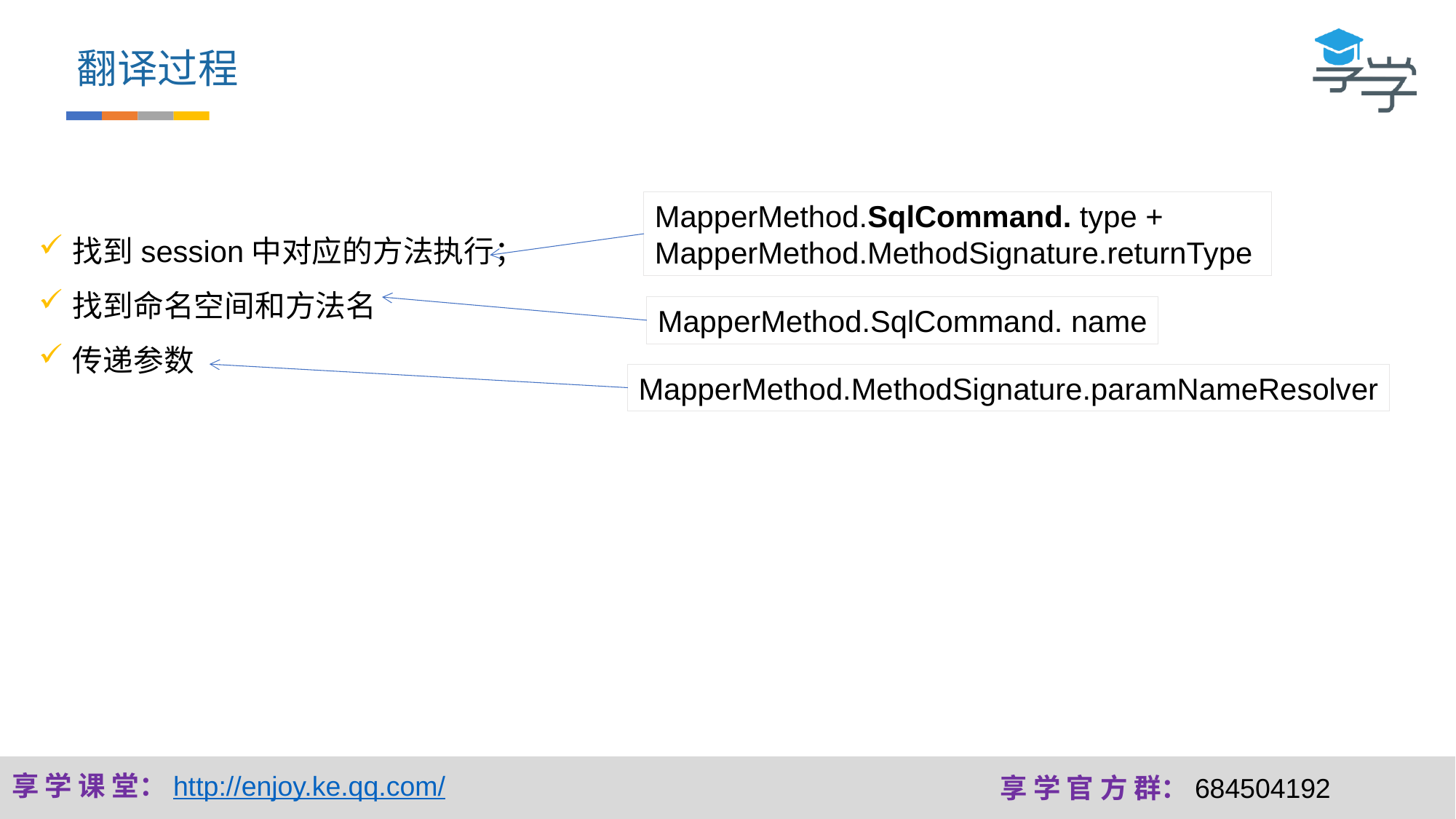

翻译过程

MapperMethod.SqlCommand. type +
MapperMethod.MethodSignature.returnType
找到session中对应的方法执行；
找到命名空间和方法名
传递参数
MapperMethod.SqlCommand. name
MapperMethod.MethodSignature.paramNameResolver